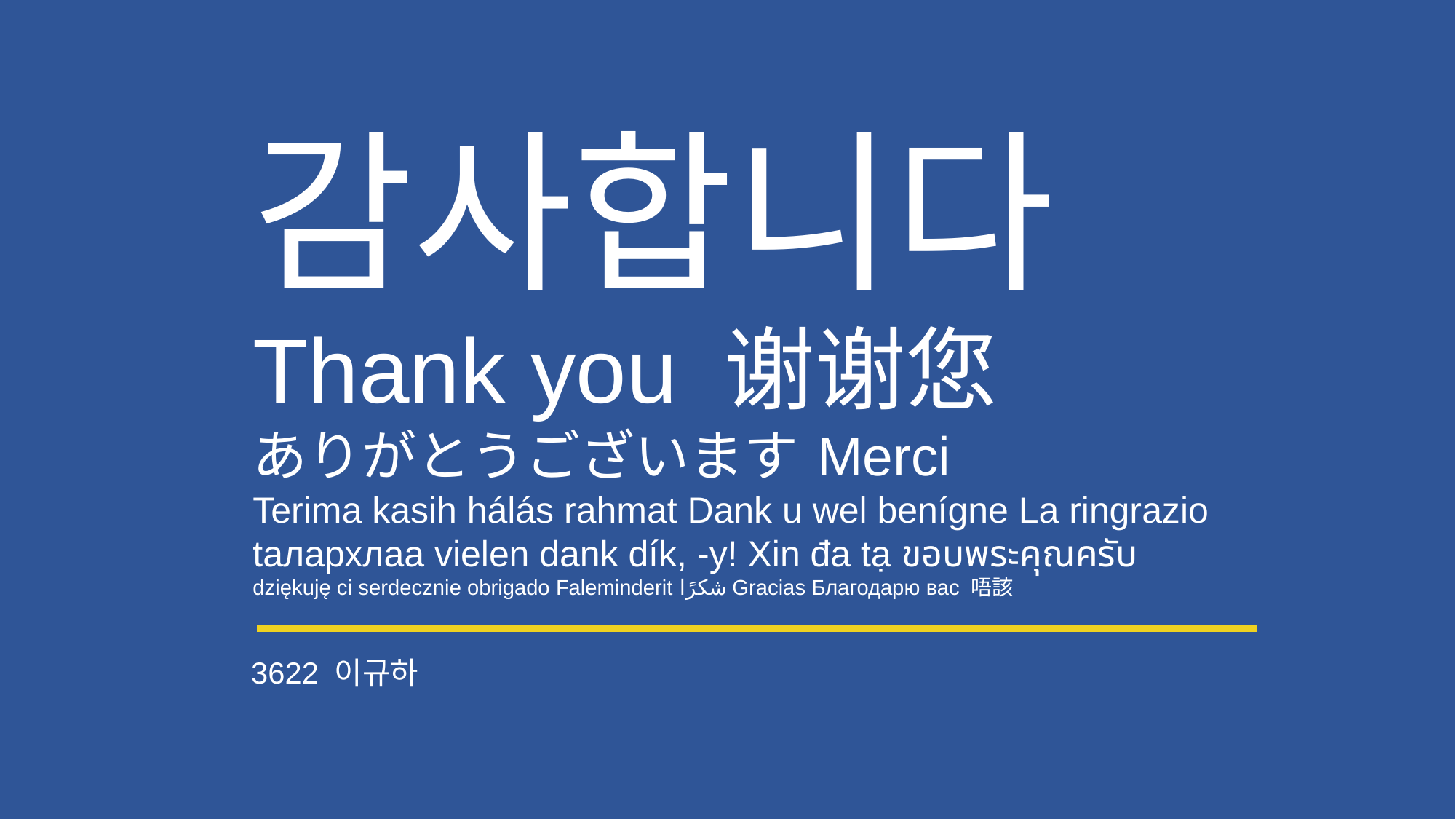

감사합니다
Thank you 谢谢您
ありがとうございます Merci
Terima kasih hálás rahmat Dank u wel benígne La ringrazio tалархлаа vielen dank dík, -y! Xin đa tạ ขอบพระคุณครับ
dziękuję ci serdecznie obrigado Faleminderit شكرًا Gracias Благодарю вас 唔該
3622 이규하